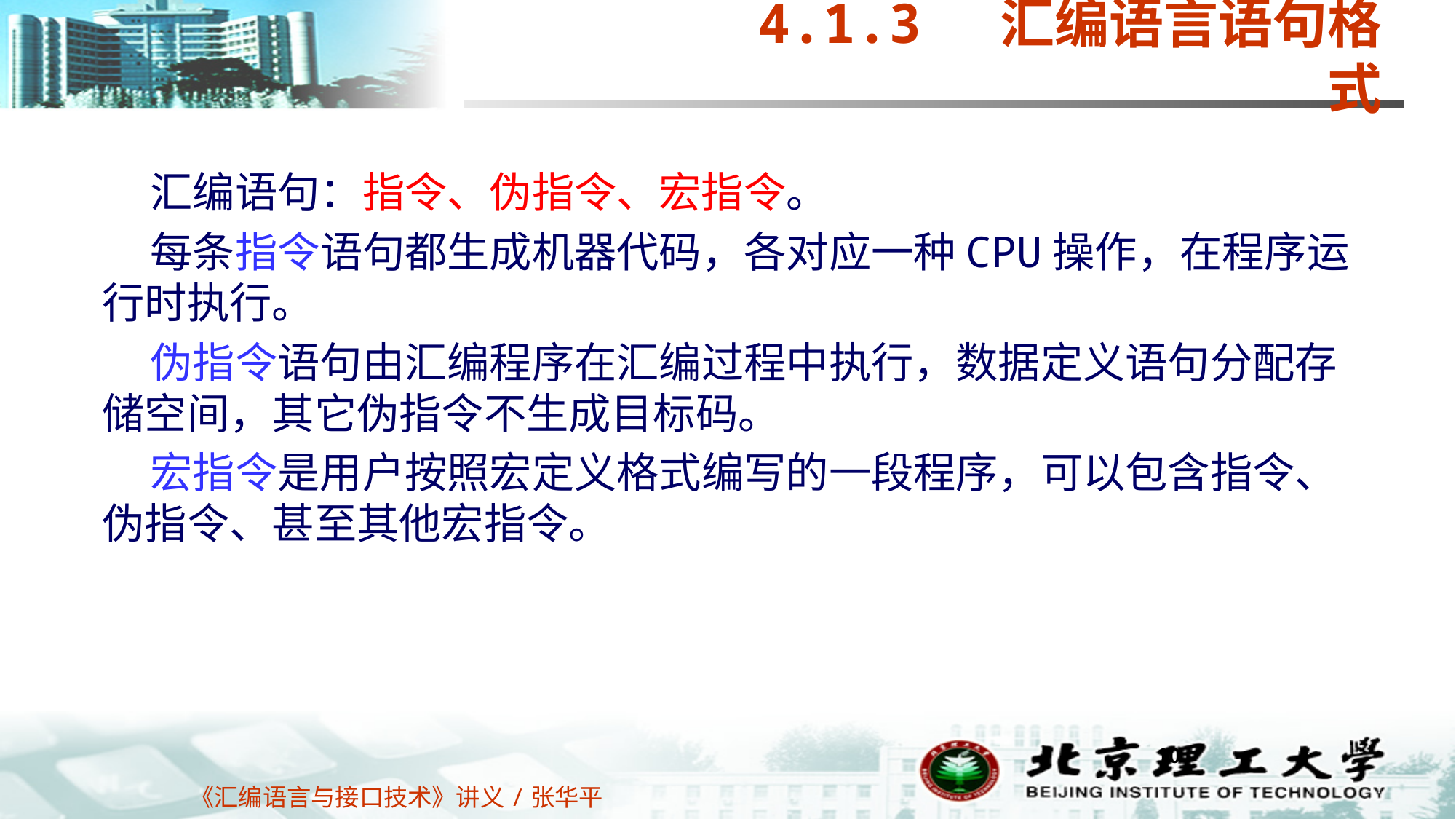

4.1.3  汇编语言语句格式
    汇编语句：指令、伪指令、宏指令。
    每条指令语句都生成机器代码，各对应一种CPU操作，在程序运行时执行。
    伪指令语句由汇编程序在汇编过程中执行，数据定义语句分配存储空间，其它伪指令不生成目标码。
    宏指令是用户按照宏定义格式编写的一段程序，可以包含指令、伪指令、甚至其他宏指令。
10